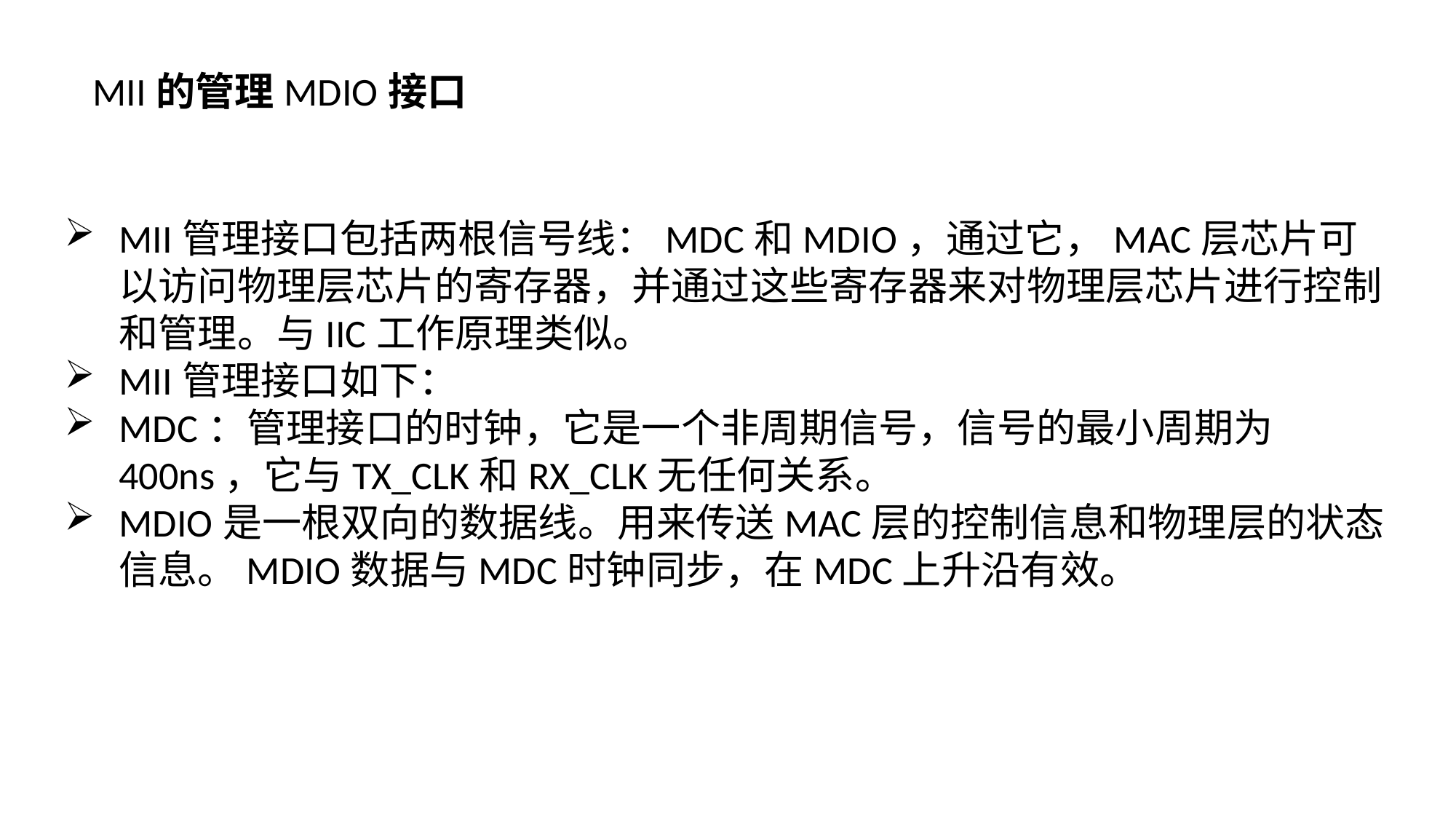

MII的管理MDIO接口
MII管理接口包括两根信号线：MDC和MDIO，通过它，MAC层芯片可以访问物理层芯片的寄存器，并通过这些寄存器来对物理层芯片进行控制和管理。与IIC工作原理类似。
MII管理接口如下：
MDC：管理接口的时钟，它是一个非周期信号，信号的最小周期为400ns，它与TX_CLK和RX_CLK无任何关系。
MDIO是一根双向的数据线。用来传送MAC层的控制信息和物理层的状态信息。MDIO数据与MDC时钟同步，在MDC上升沿有效。